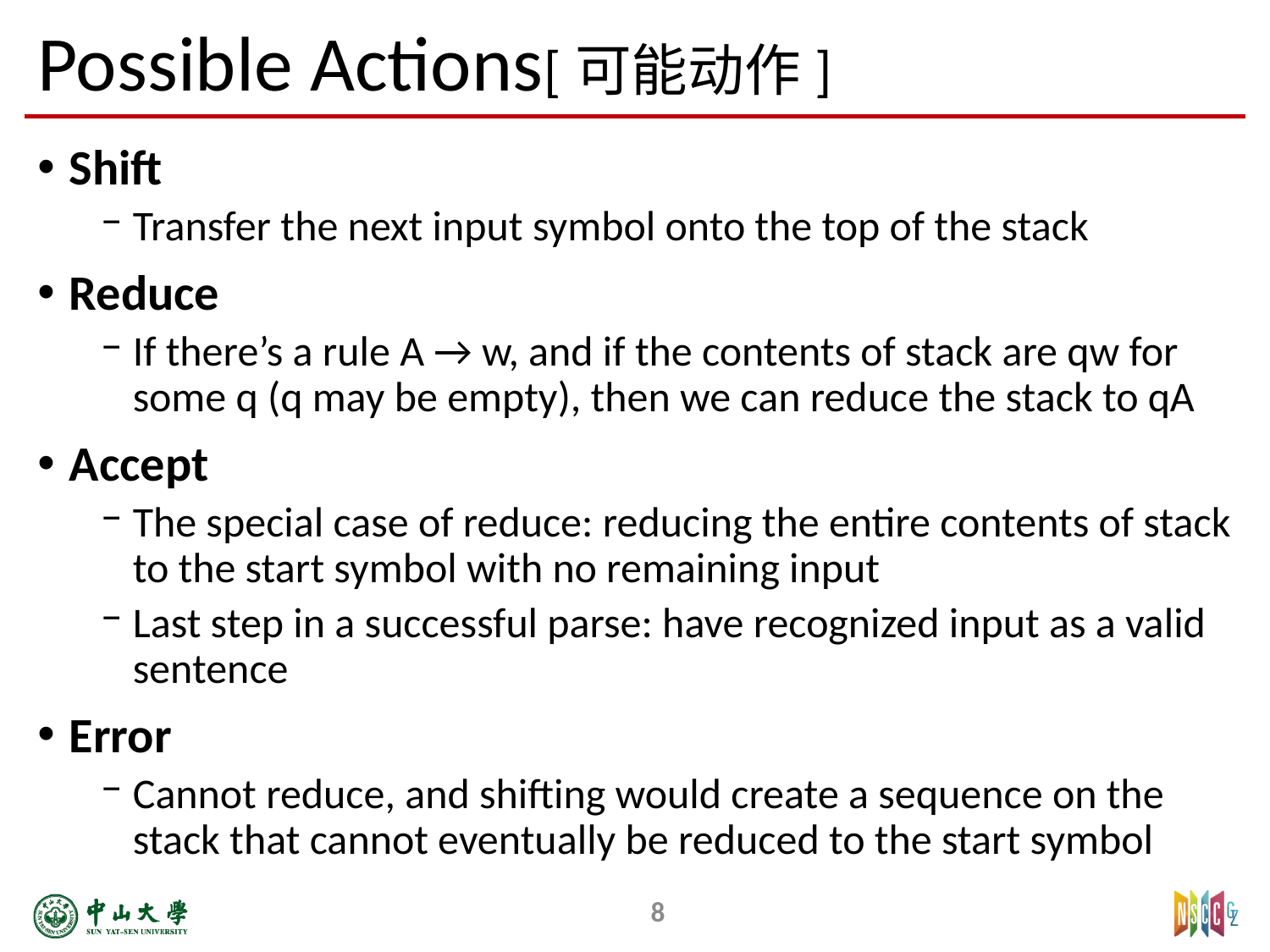

# Possible Actions[可能动作]
Shift
Transfer the next input symbol onto the top of the stack
Reduce
If there’s a rule A → w, and if the contents of stack are qw for some q (q may be empty), then we can reduce the stack to qA
Accept
The special case of reduce: reducing the entire contents of stack to the start symbol with no remaining input
Last step in a successful parse: have recognized input as a valid sentence
Error
Cannot reduce, and shifting would create a sequence on the stack that cannot eventually be reduced to the start symbol
8